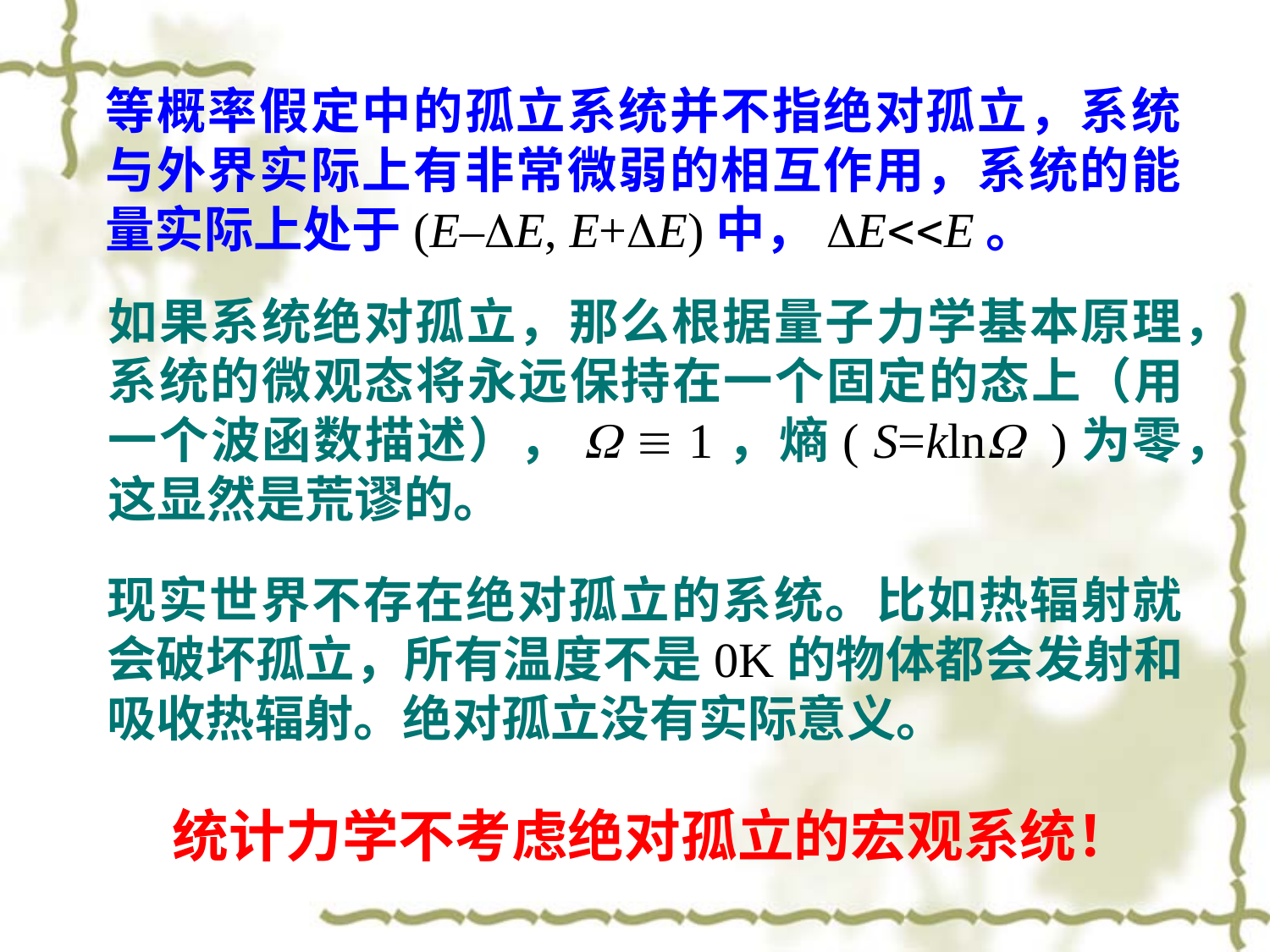

等概率假定中的孤立系统并不指绝对孤立，系统与外界实际上有非常微弱的相互作用，系统的能量实际上处于(E–ΔE, E+ΔE)中，ΔE<<E。
如果系统绝对孤立，那么根据量子力学基本原理，系统的微观态将永远保持在一个固定的态上（用一个波函数描述），Ω ≡ 1，熵( S=klnΩ )为零，这显然是荒谬的。
现实世界不存在绝对孤立的系统。比如热辐射就会破坏孤立，所有温度不是0K的物体都会发射和吸收热辐射。绝对孤立没有实际意义。
统计力学不考虑绝对孤立的宏观系统！